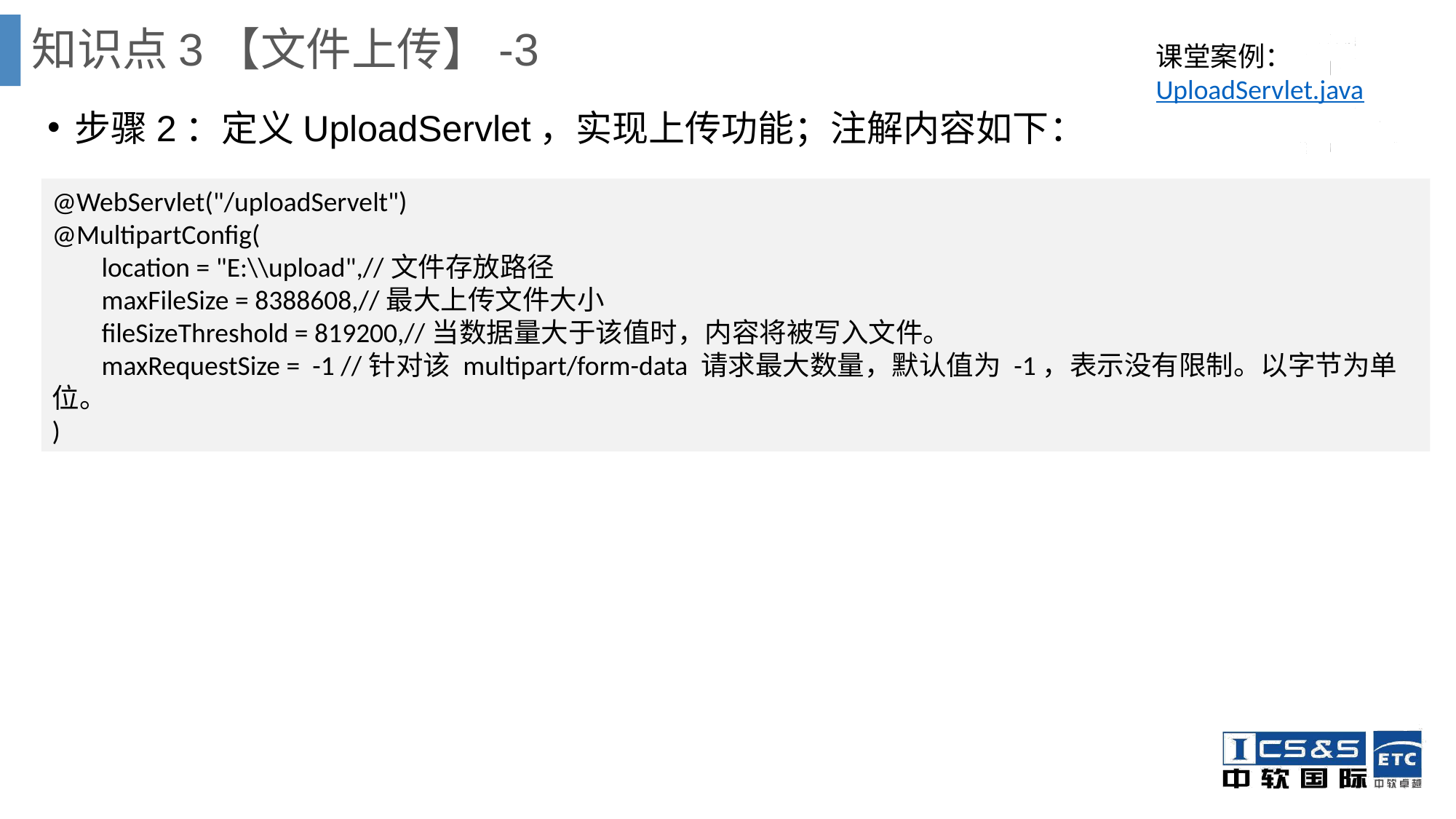

知识点3【文件上传】-3
课堂案例：
UploadServlet.java
步骤2：定义UploadServlet，实现上传功能；注解内容如下：

@WebServlet("/uploadServelt")
@MultipartConfig(
        location = "E:\\upload",//文件存放路径
        maxFileSize = 8388608,//最大上传文件大小
        fileSizeThreshold = 819200,//当数据量大于该值时，内容将被写入文件。
        maxRequestSize =  -1 //针对该 multipart/form-data 请求最大数量，默认值为 -1，表示没有限制。以字节为单位。
)